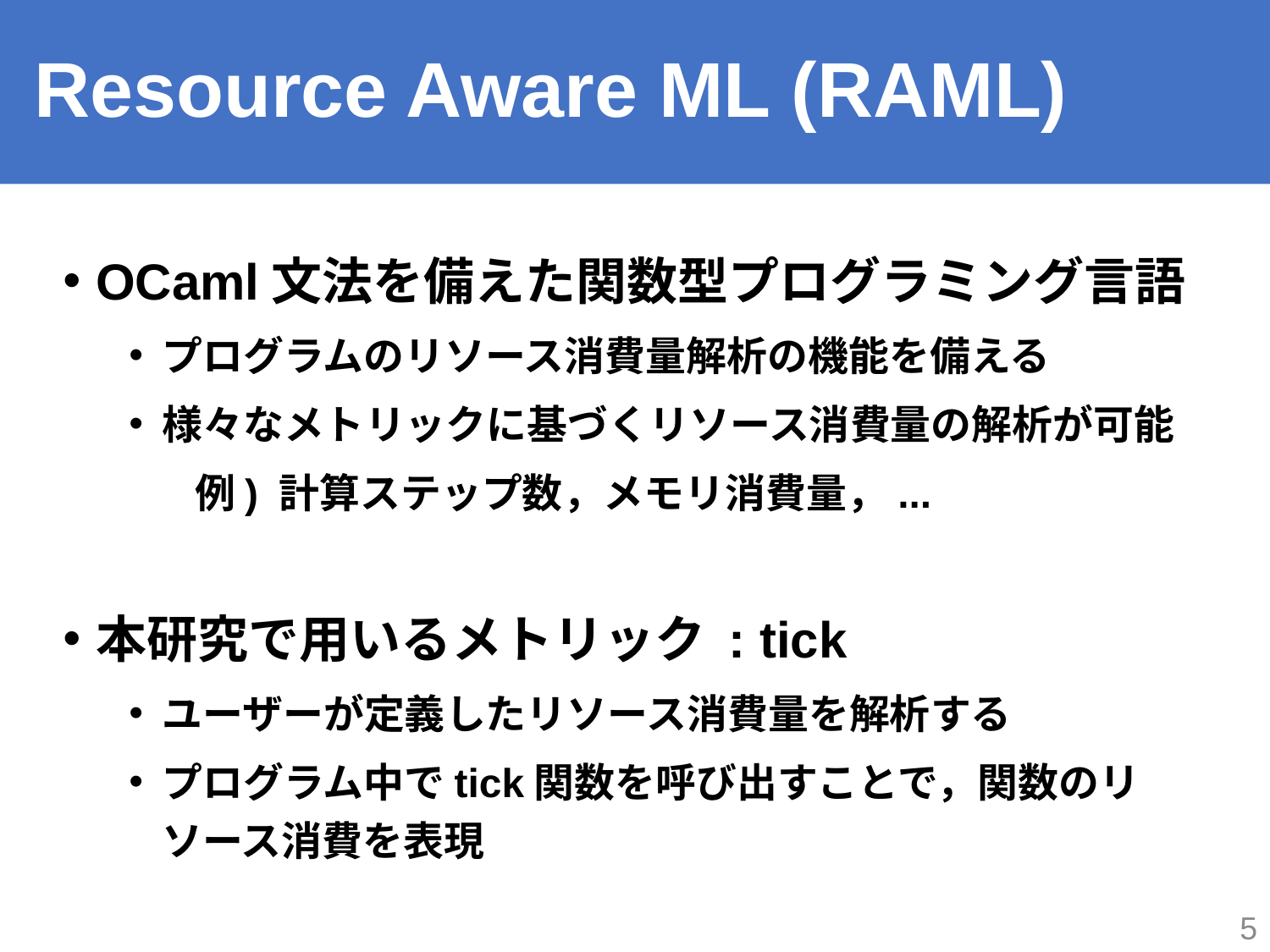

# Resource Aware ML (RAML)
OCaml文法を備えた関数型プログラミング言語
プログラムのリソース消費量解析の機能を備える
様々なメトリックに基づくリソース消費量の解析が可能
例) 計算ステップ数，メモリ消費量，...

本研究で用いるメトリック : tick
ユーザーが定義したリソース消費量を解析する
プログラム中でtick関数を呼び出すことで，関数のリソース消費を表現
5